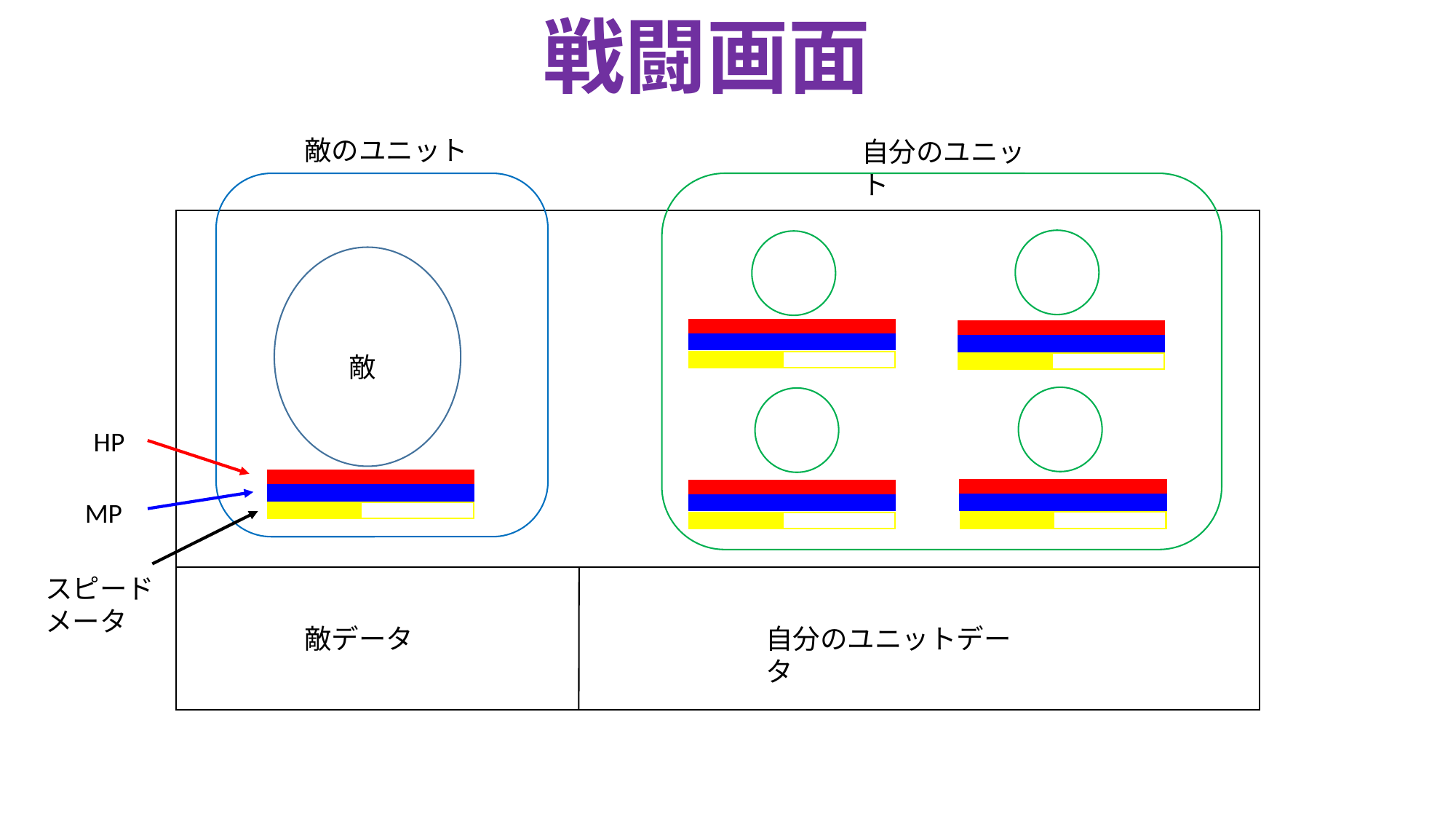

戦闘画面
敵のユニット
自分のユニット

敵

HP

MP

スピードメータ
敵データ
自分のユニットデータ